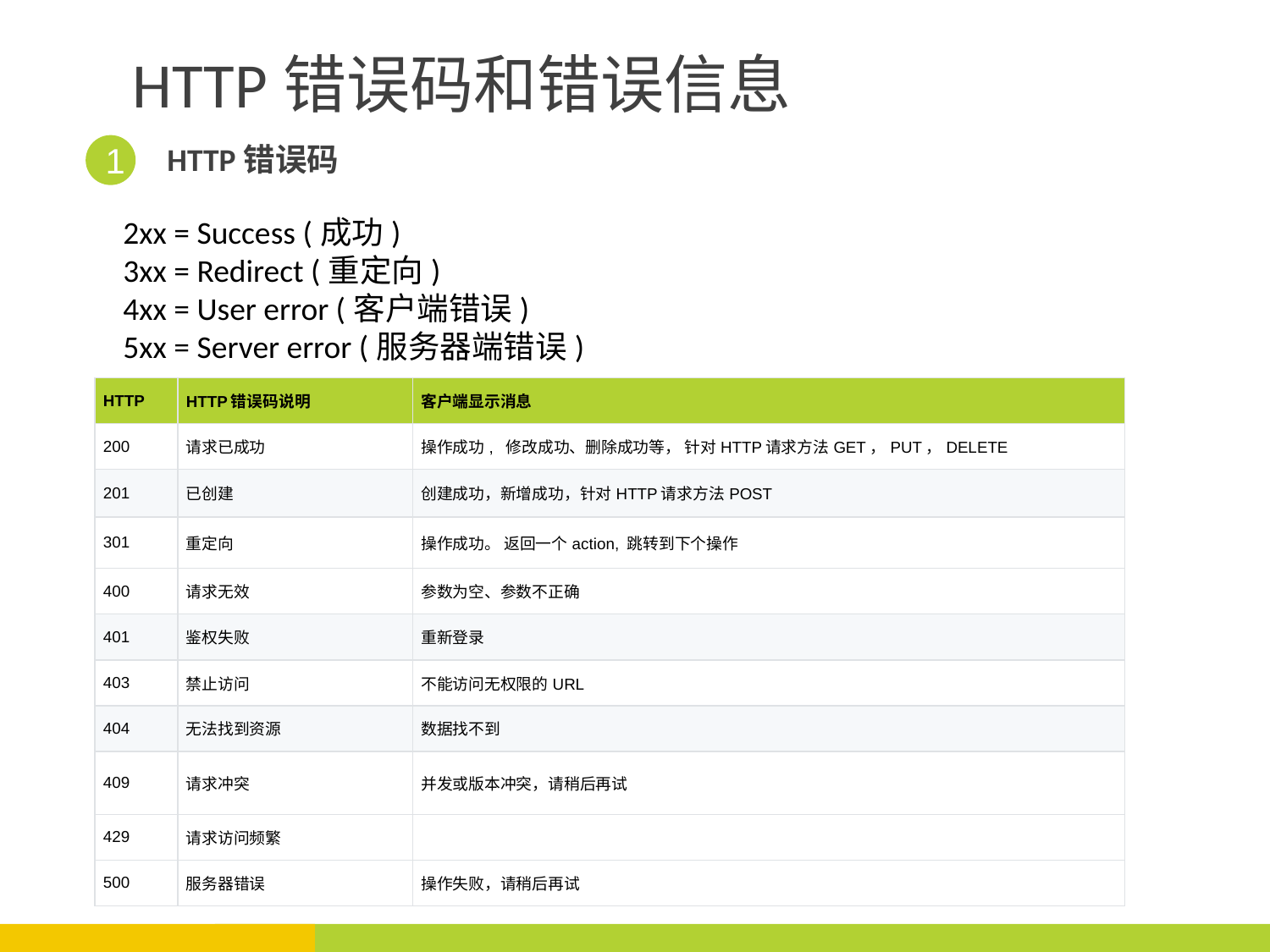

HTTP错误码和错误信息
HTTP错误码
1
2xx = Success (成功)
3xx = Redirect (重定向)
4xx = User error (客户端错误)
5xx = Server error (服务器端错误)
| HTTP | HTTP错误码说明 | 客户端显示消息 |
| --- | --- | --- |
| 200 | 请求已成功 | 操作成功, 修改成功、删除成功等， 针对HTTP请求方法GET，PUT，DELETE |
| 201 | 已创建 | 创建成功，新增成功，针对HTTP请求方法POST |
| 301 | 重定向 | 操作成功。 返回一个action, 跳转到下个操作 |
| 400 | 请求无效 | 参数为空、参数不正确 |
| 401 | 鉴权失败 | 重新登录 |
| 403 | 禁止访问 | 不能访问无权限的URL |
| 404 | 无法找到资源 | 数据找不到 |
| 409 | 请求冲突 | 并发或版本冲突，请稍后再试 |
| 429 | 请求访问频繁 |  |
| 500 | 服务器错误 | 操作失败，请稍后再试 |